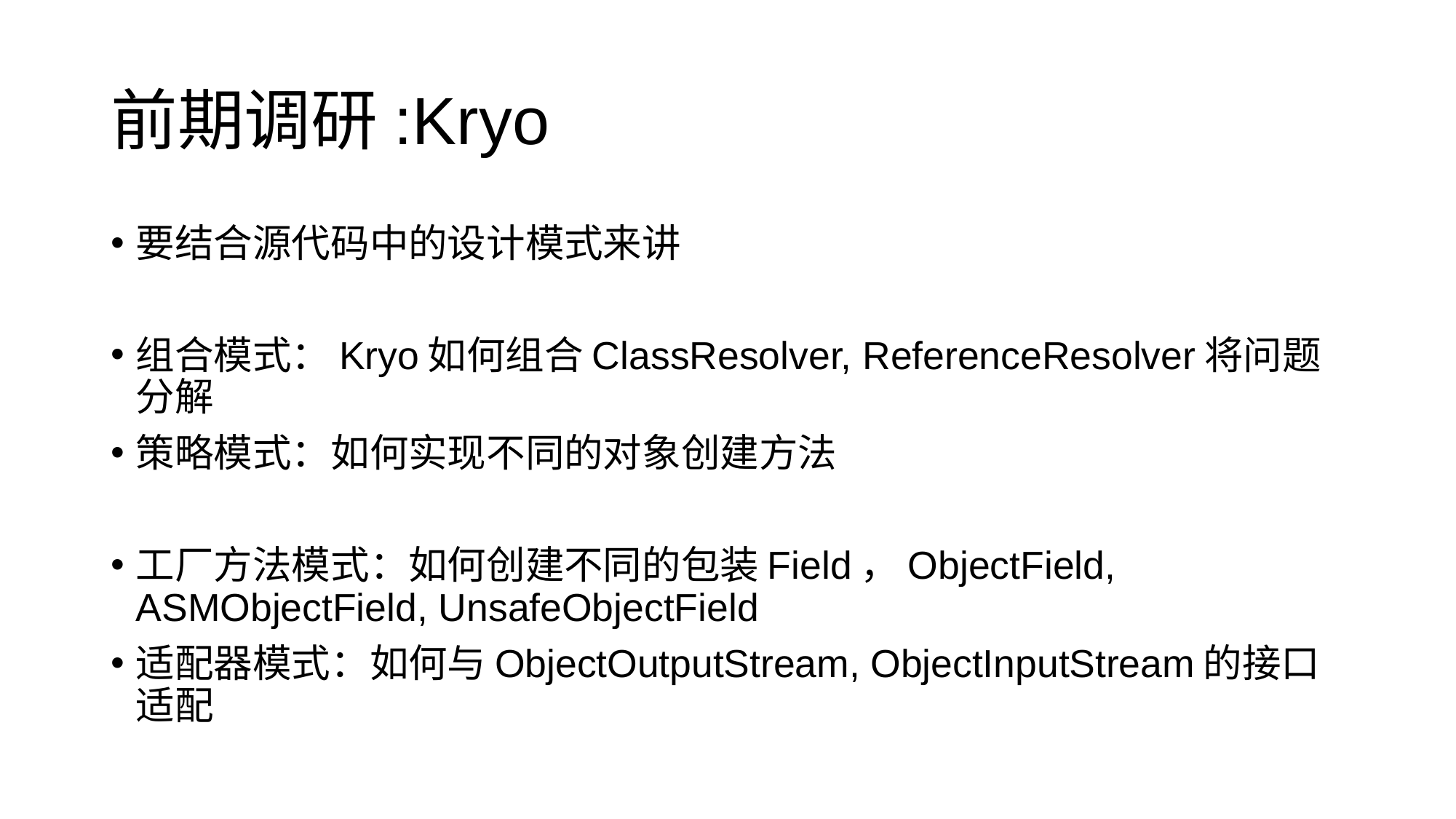

# 前期调研:Kryo
要结合源代码中的设计模式来讲

组合模式：Kryo如何组合ClassResolver, ReferenceResolver将问题分解
策略模式：如何实现不同的对象创建方法

工厂方法模式：如何创建不同的包装Field，ObjectField, ASMObjectField, UnsafeObjectField
适配器模式：如何与ObjectOutputStream, ObjectInputStream的接口适配